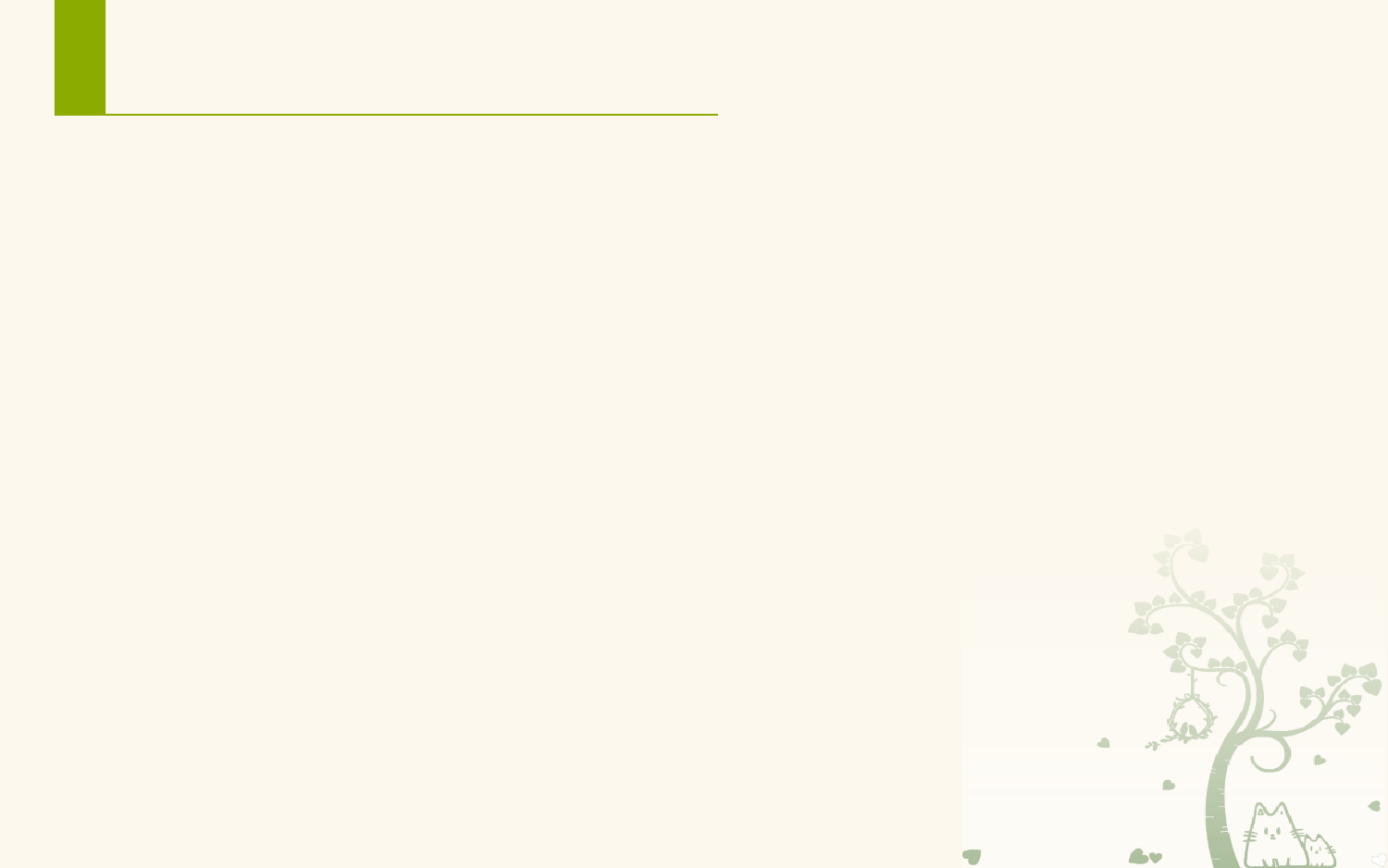

# 课后作业 – 改进第2周的实验效果
注册页面和功能的实现。
界面除用户名、密码、确认密码之外，增加性别(单选按钮)、学历(spinner)、爱好(复选框)等信息。
使用相对布局。
登陆页面和功能的实现。
要求使用Shape和Selector对页面进行美化。按本课件中的提示。